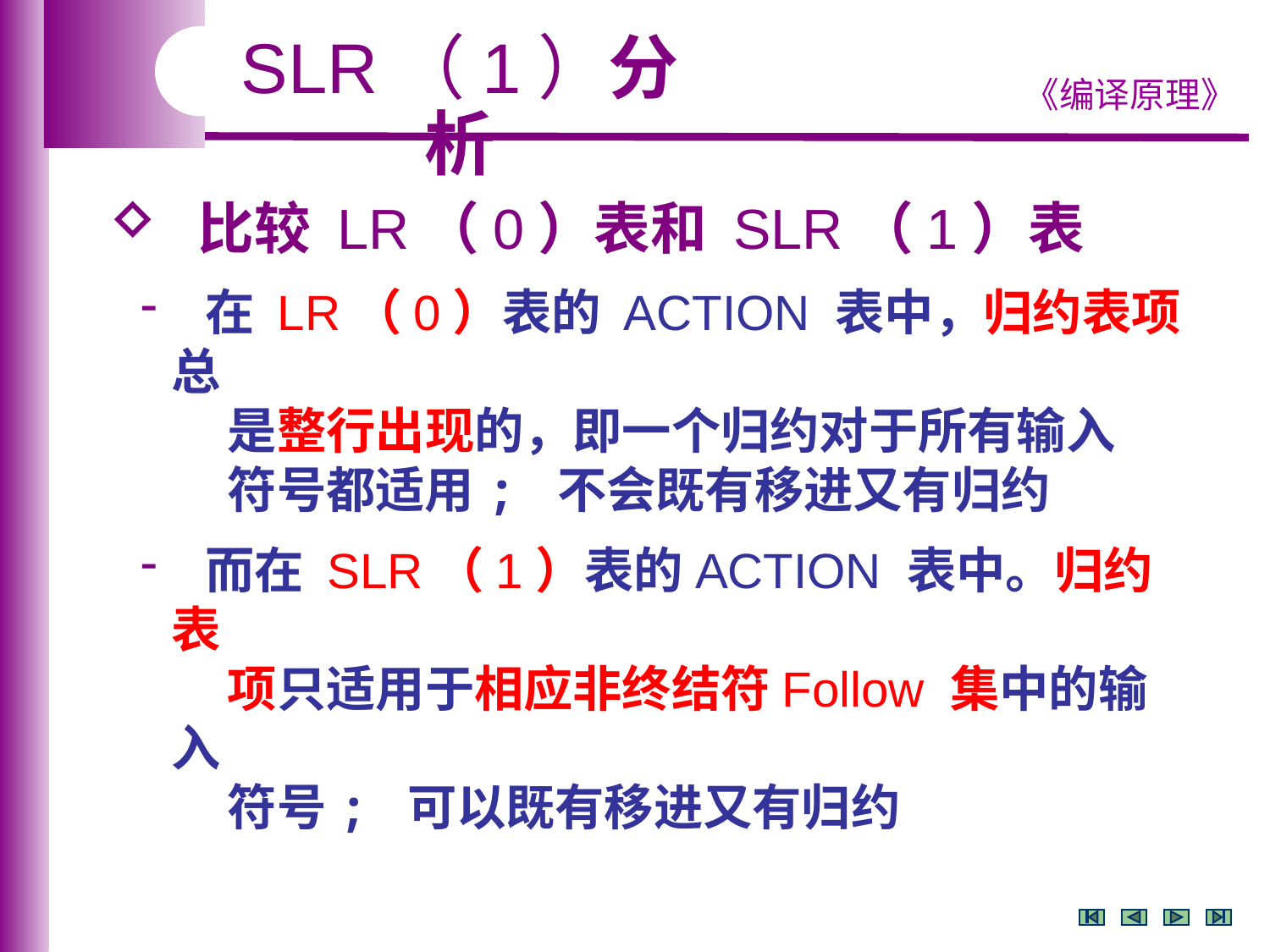

SLR（1）分析
  比较 LR（0）表和 SLR（1）表

  在 LR（0）表的 ACTION 表中，归约表项总
    是整行出现的，即一个归约对于所有输入
    符号都适用; 不会既有移进又有归约

  而在 SLR（1）表的ACTION 表中。归约表
    项只适用于相应非终结符Follow 集中的输入
    符号;  可以既有移进又有归约